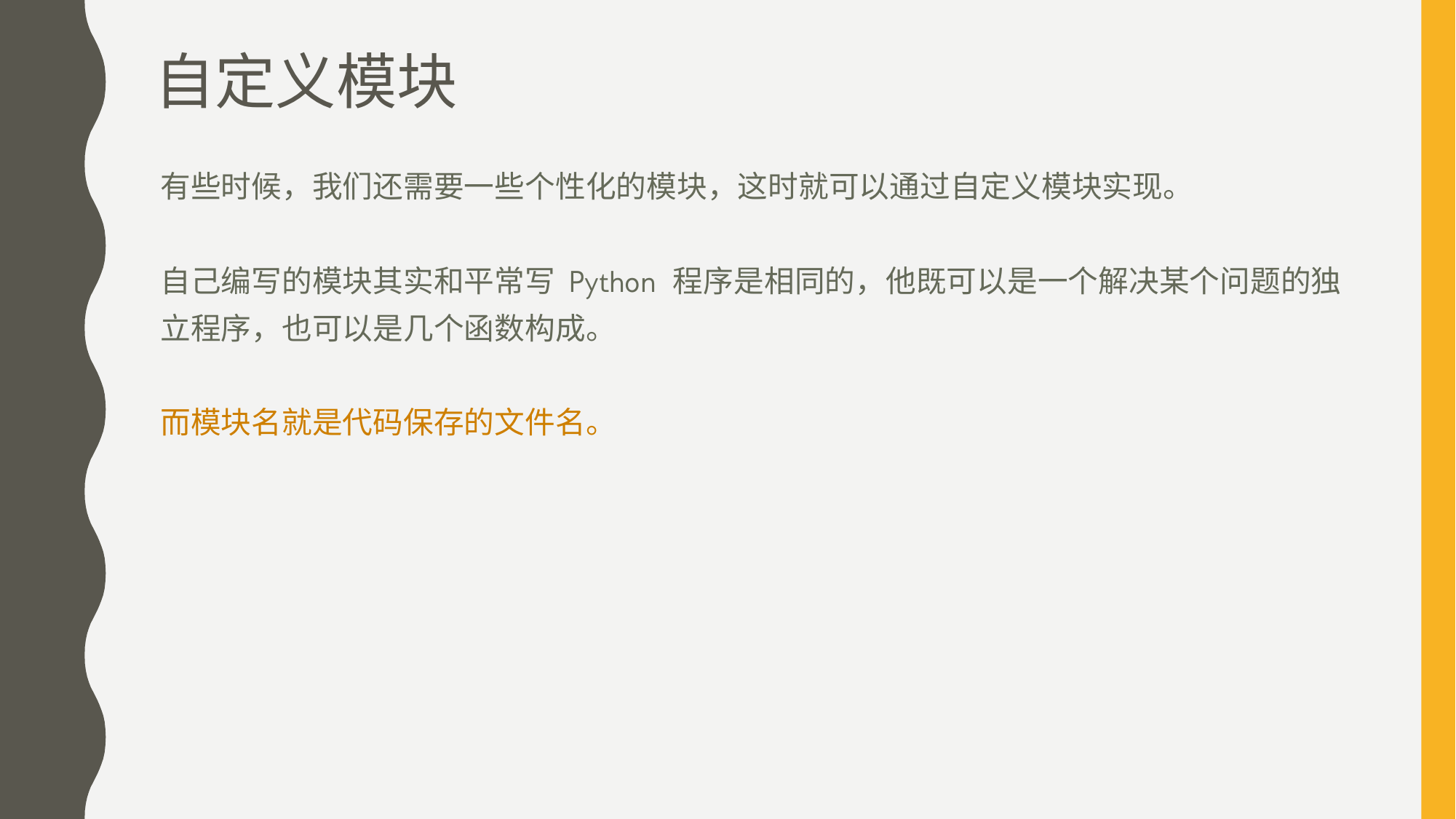

# 自定义模块
有些时候，我们还需要一些个性化的模块，这时就可以通过自定义模块实现。

自己编写的模块其实和平常写 Python 程序是相同的，他既可以是一个解决某个问题的独立程序，也可以是几个函数构成。

而模块名就是代码保存的文件名。